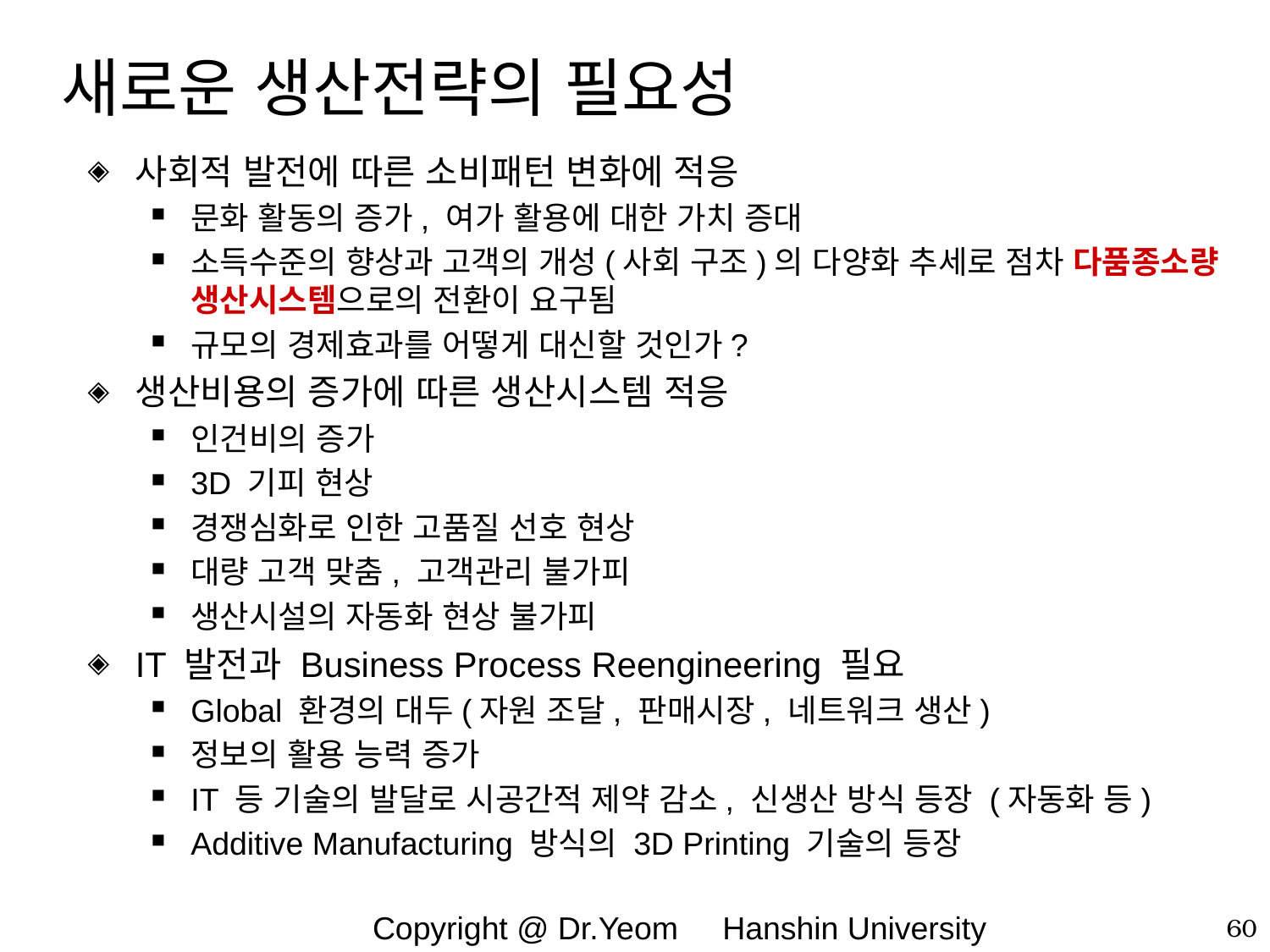

# 새로운 생산전략의 필요성
사회적 발전에 따른 소비패턴 변화에 적응
문화 활동의 증가, 여가 활용에 대한 가치 증대
소득수준의 향상과 고객의 개성(사회 구조)의 다양화 추세로 점차 다품종소량 생산시스템으로의 전환이 요구됨
규모의 경제효과를 어떻게 대신할 것인가?
생산비용의 증가에 따른 생산시스템 적응
인건비의 증가
3D 기피 현상
경쟁심화로 인한 고품질 선호 현상
대량 고객 맞춤, 고객관리 불가피
생산시설의 자동화 현상 불가피
IT 발전과 Business Process Reengineering 필요
Global 환경의 대두(자원 조달, 판매시장, 네트워크 생산)
정보의 활용 능력 증가
IT 등 기술의 발달로 시공간적 제약 감소, 신생산 방식 등장 (자동화 등)
Additive Manufacturing 방식의 3D Printing 기술의 등장
60